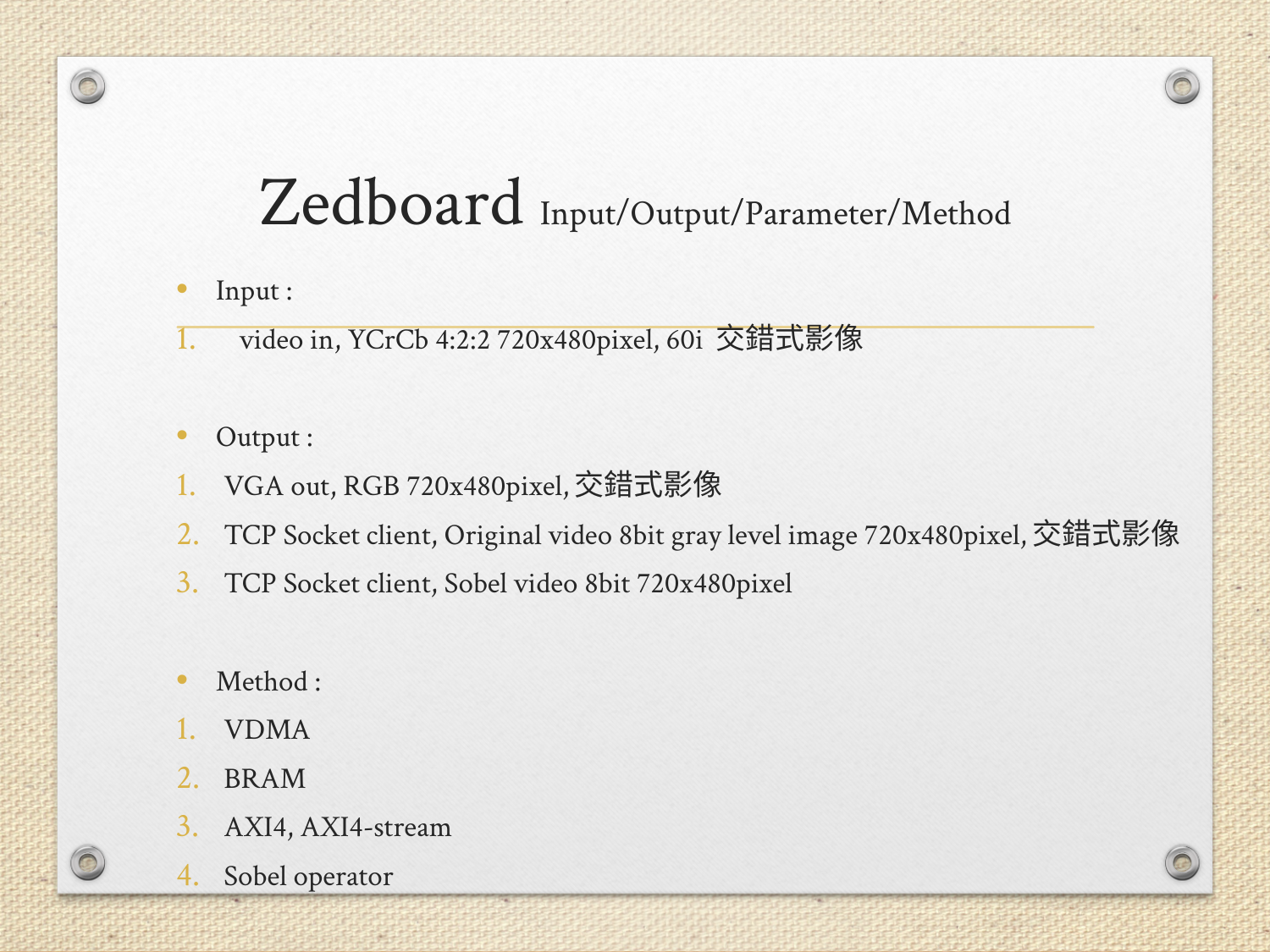

# Zedboard Input/Output/Parameter/Method
Input :
video in, YCrCb 4:2:2 720x480pixel, 60i 交錯式影像

Output :
VGA out, RGB 720x480pixel,交錯式影像
TCP Socket client, Original video 8bit gray level image 720x480pixel,交錯式影像
TCP Socket client, Sobel video 8bit 720x480pixel

Method :
VDMA
BRAM
AXI4, AXI4-stream
Sobel operator